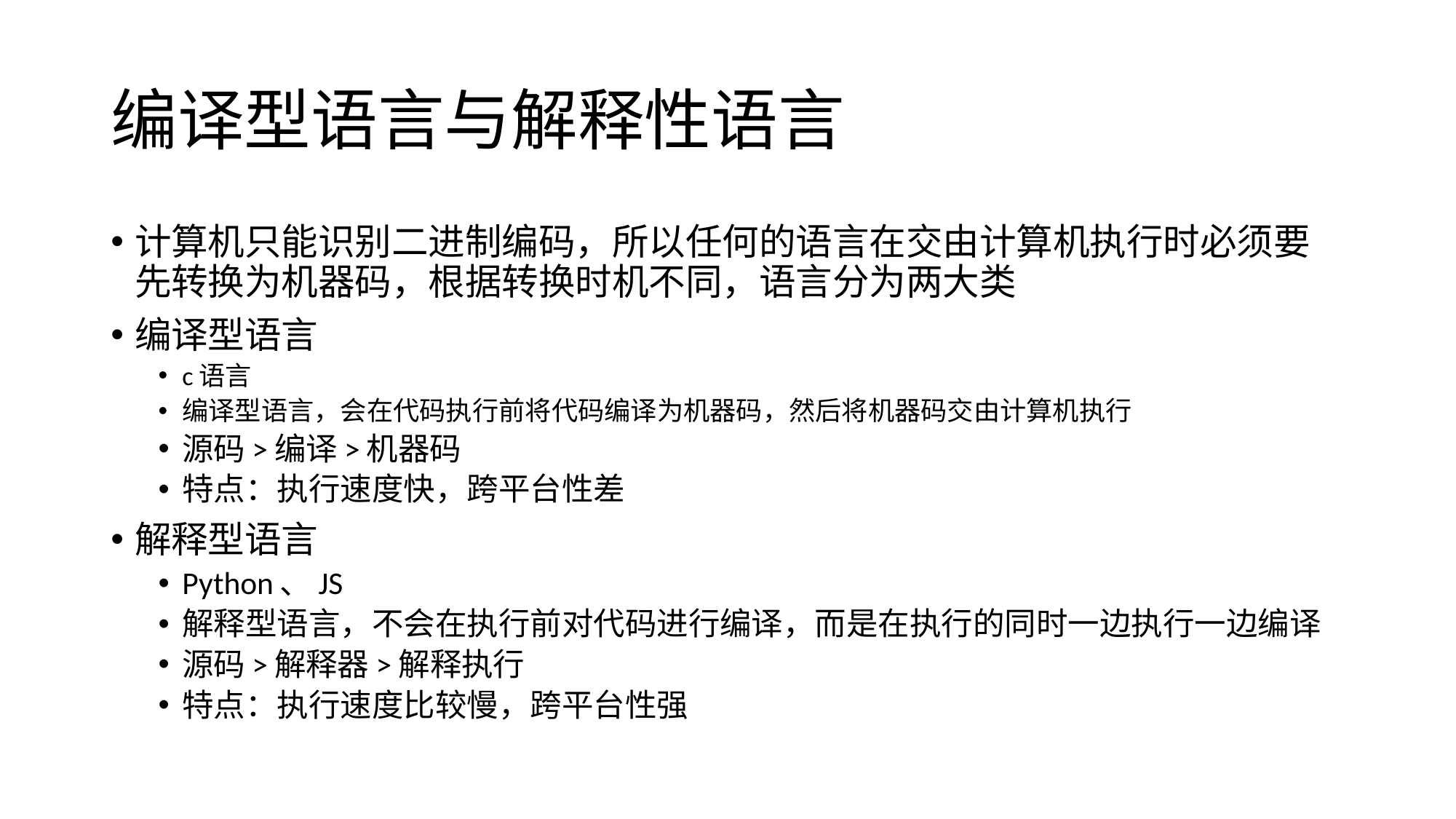

# 编译型语言与解释性语言
计算机只能识别二进制编码，所以任何的语言在交由计算机执行时必须要先转换为机器码，根据转换时机不同，语言分为两大类
编译型语言
c语言
编译型语言，会在代码执行前将代码编译为机器码，然后将机器码交由计算机执行
源码>编译>机器码
特点：执行速度快，跨平台性差
解释型语言
Python、JS
解释型语言，不会在执行前对代码进行编译，而是在执行的同时一边执行一边编译
源码>解释器>解释执行
特点：执行速度比较慢，跨平台性强